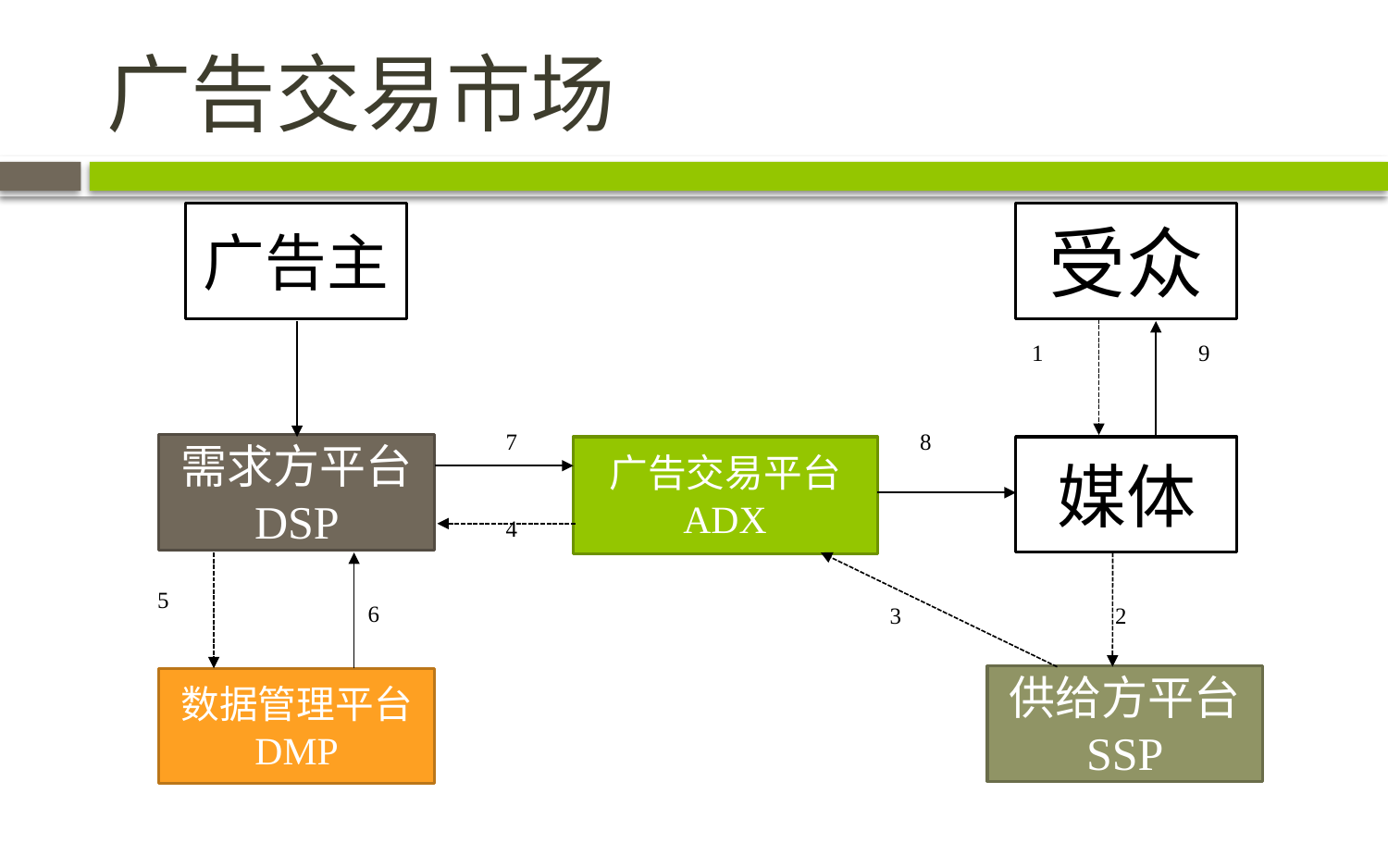

# 广告交易市场

广告主
受众
需求方平台
DSP
广告交易平台
ADX
媒体
供给方平台
SSP
数据管理平台
DMP
1
9
7
8
4
5
6
3
2